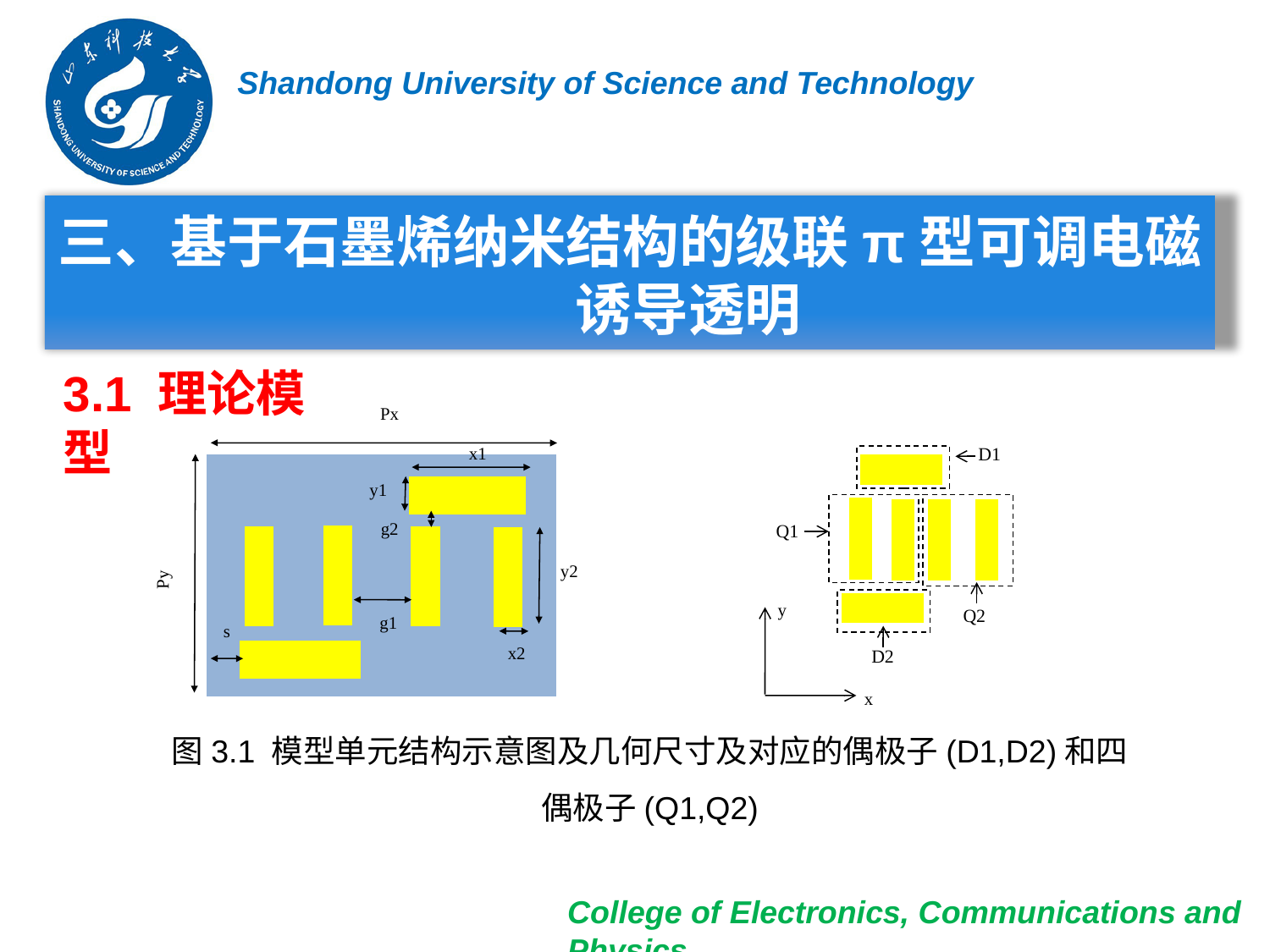

三、基于石墨烯纳米结构的级联π型可调电磁
        诱导透明
3.1 理论模型
Px
x1

y1

g2

Py
y2

g1
s

x2

D1
Q1
Q2
D2

y

x

图3.1 模型单元结构示意图及几何尺寸及对应的偶极子(D1,D2)和四偶极子(Q1,Q2)